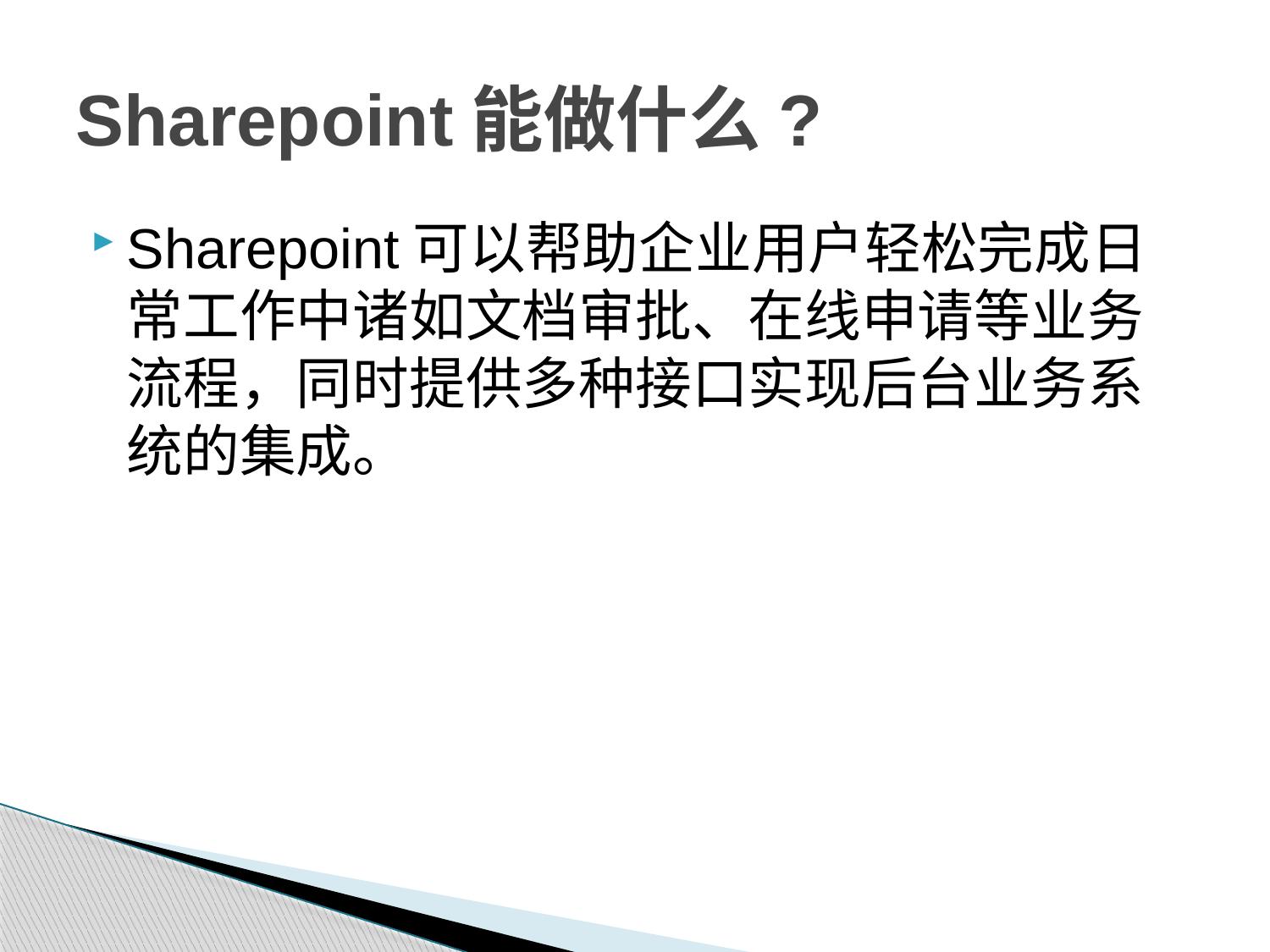

# Sharepoint能做什么?
Sharepoint可以帮助企业用户轻松完成日常工作中诸如文档审批、在线申请等业务流程，同时提供多种接口实现后台业务系统的集成。